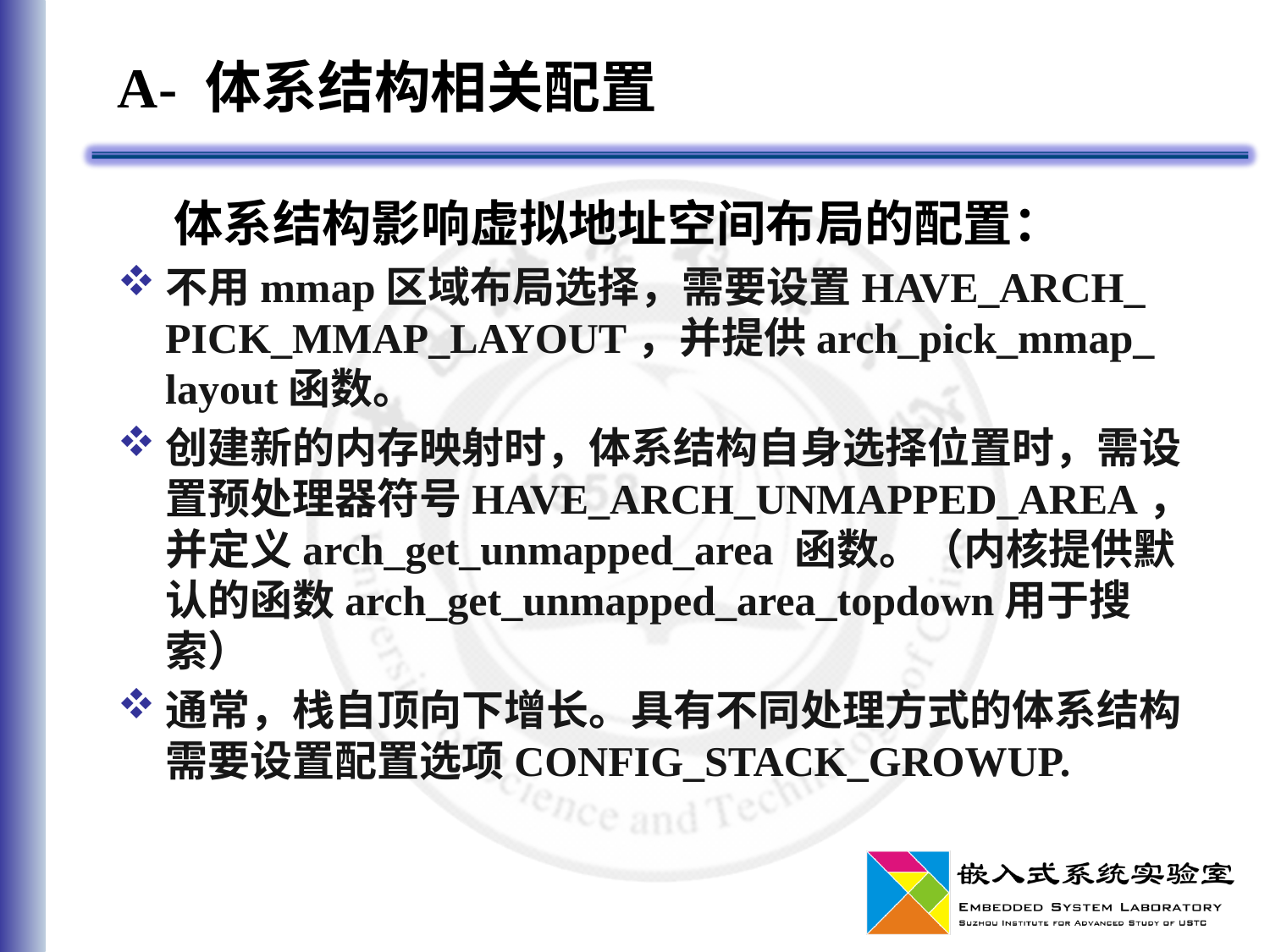

# A- 体系结构相关配置
    体系结构影响虚拟地址空间布局的配置：
不用mmap区域布局选择，需要设置HAVE_ARCH_ PICK_MMAP_LAYOUT，并提供arch_pick_mmap_ layout函数。
创建新的内存映射时，体系结构自身选择位置时，需设置预处理器符号HAVE_ARCH_UNMAPPED_AREA，并定义arch_get_unmapped_area 函数。（内核提供默认的函数arch_get_unmapped_area_topdown用于搜索）
通常，栈自顶向下增长。具有不同处理方式的体系结构需要设置配置选项CONFIG_STACK_GROWUP.